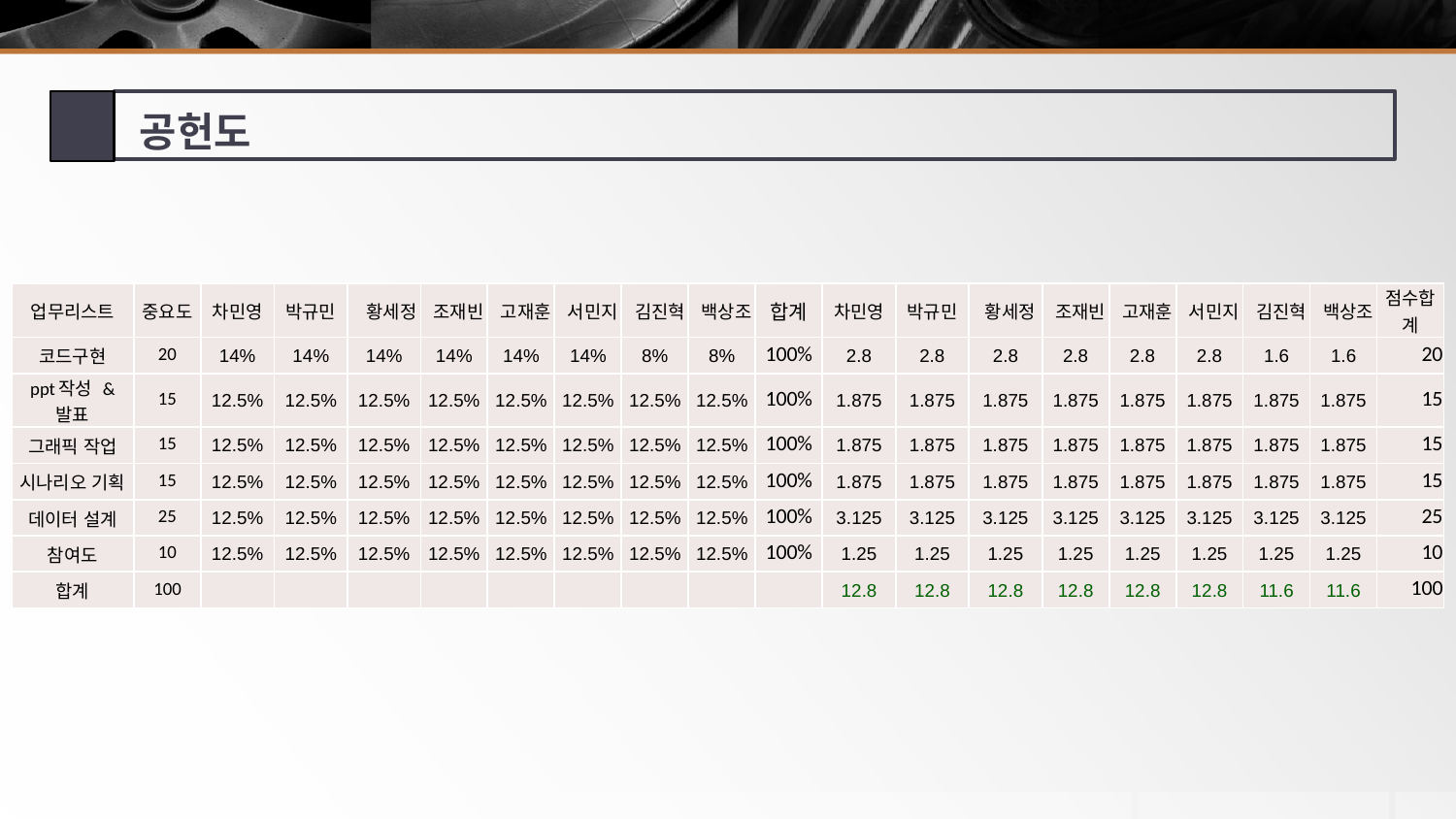

공헌도
| 업무리스트 | 중요도 | 차민영 | 박규민 | 황세정 | 조재빈 | 고재훈 | 서민지 | 김진혁 | 백상조 | 합계 | 차민영 | 박규민 | 황세정 | 조재빈 | 고재훈 | 서민지 | 김진혁 | 백상조 | 점수합계 |
| --- | --- | --- | --- | --- | --- | --- | --- | --- | --- | --- | --- | --- | --- | --- | --- | --- | --- | --- | --- |
| 코드구현 | 20 | 14% | 14% | 14% | 14% | 14% | 14% | 8% | 8% | 100% | 2.8 | 2.8 | 2.8 | 2.8 | 2.8 | 2.8 | 1.6 | 1.6 | 20 |
| ppt작성 & 발표 | 15 | 12.5% | 12.5% | 12.5% | 12.5% | 12.5% | 12.5% | 12.5% | 12.5% | 100% | 1.875 | 1.875 | 1.875 | 1.875 | 1.875 | 1.875 | 1.875 | 1.875 | 15 |
| 그래픽 작업 | 15 | 12.5% | 12.5% | 12.5% | 12.5% | 12.5% | 12.5% | 12.5% | 12.5% | 100% | 1.875 | 1.875 | 1.875 | 1.875 | 1.875 | 1.875 | 1.875 | 1.875 | 15 |
| 시나리오 기획 | 15 | 12.5% | 12.5% | 12.5% | 12.5% | 12.5% | 12.5% | 12.5% | 12.5% | 100% | 1.875 | 1.875 | 1.875 | 1.875 | 1.875 | 1.875 | 1.875 | 1.875 | 15 |
| 데이터 설계 | 25 | 12.5% | 12.5% | 12.5% | 12.5% | 12.5% | 12.5% | 12.5% | 12.5% | 100% | 3.125 | 3.125 | 3.125 | 3.125 | 3.125 | 3.125 | 3.125 | 3.125 | 25 |
| 참여도 | 10 | 12.5% | 12.5% | 12.5% | 12.5% | 12.5% | 12.5% | 12.5% | 12.5% | 100% | 1.25 | 1.25 | 1.25 | 1.25 | 1.25 | 1.25 | 1.25 | 1.25 | 10 |
| 합계 | 100 |  |  |  |  |  |  |  |  |  | 12.8 | 12.8 | 12.8 | 12.8 | 12.8 | 12.8 | 11.6 | 11.6 | 100 |